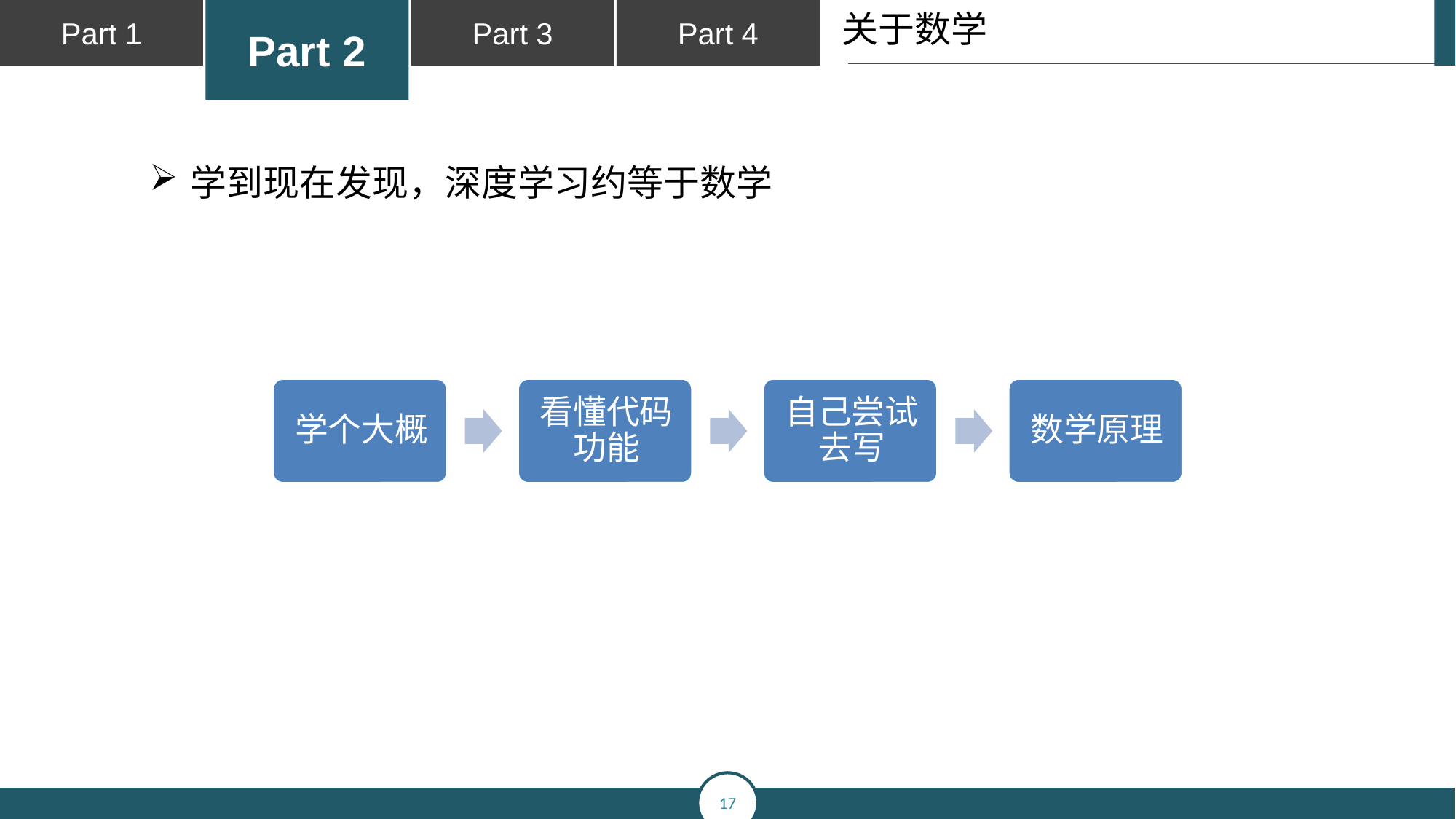

关于数学
学到现在发现，深度学习约等于数学
学个大概

看懂代码功能

自己尝试去写

数学原理